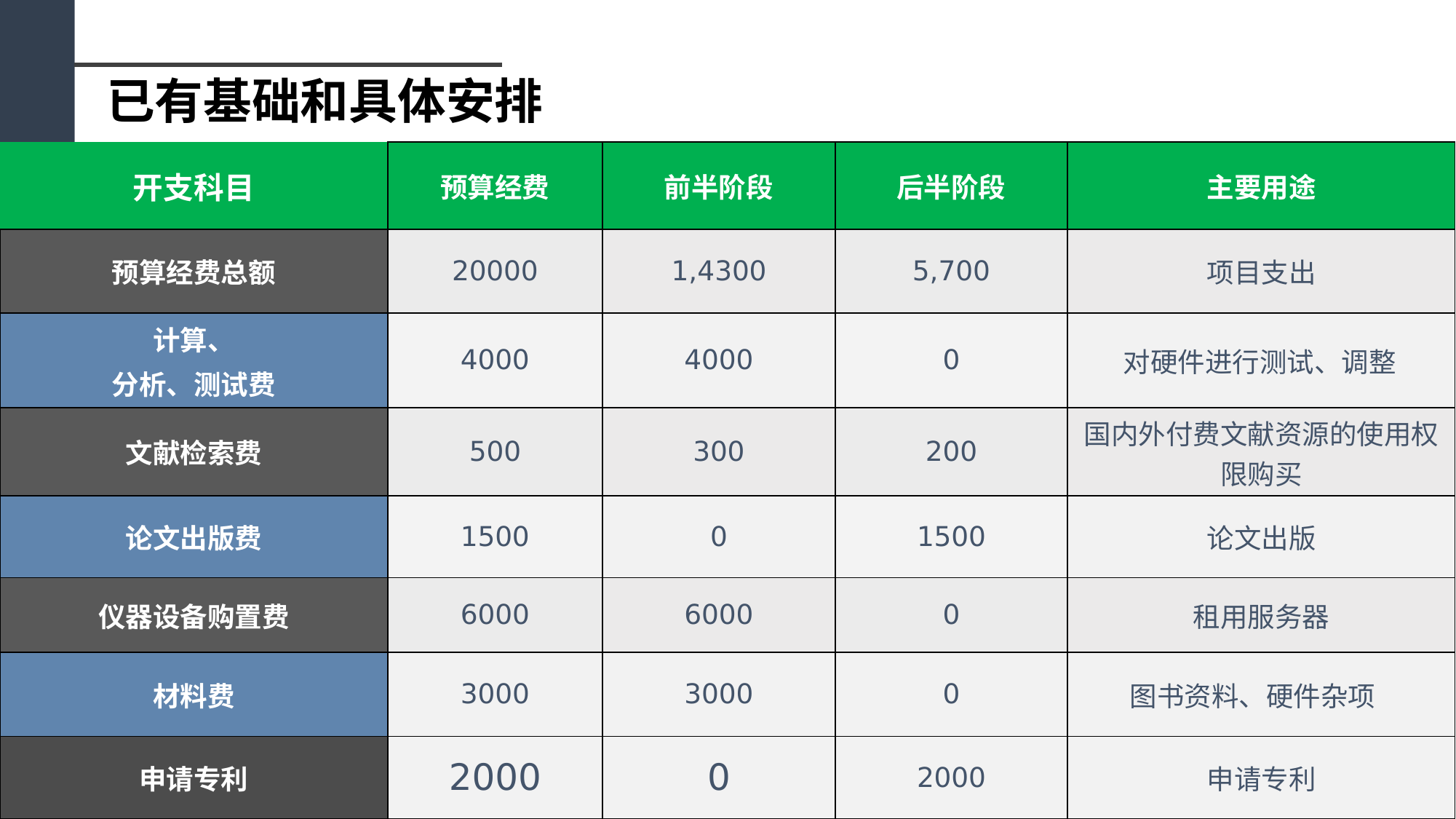

已有基础和具体安排
| 开支科目 | 预算经费 | 前半阶段 | 后半阶段 | 主要用途 |
| --- | --- | --- | --- | --- |
| 预算经费总额 | 20000 | 1,4300 | 5,700 | 项目支出 |
| 计算、 分析、测试费 | 4000 | 4000 | 0 | 对硬件进行测试、调整 |
| 文献检索费 | 500 | 300 | 200 | 国内外付费文献资源的使用权限购买 |
| 论文出版费 | 1500 | 0 | 1500 | 论文出版 |
| 仪器设备购置费 | 6000 | 6000 | 0 | 租用服务器 |
| 材料费 | 3000 | 3000 | 0 | 图书资料、硬件杂项 |
| 申请专利 | 2000 | 0 | 2000 | 申请专利 |